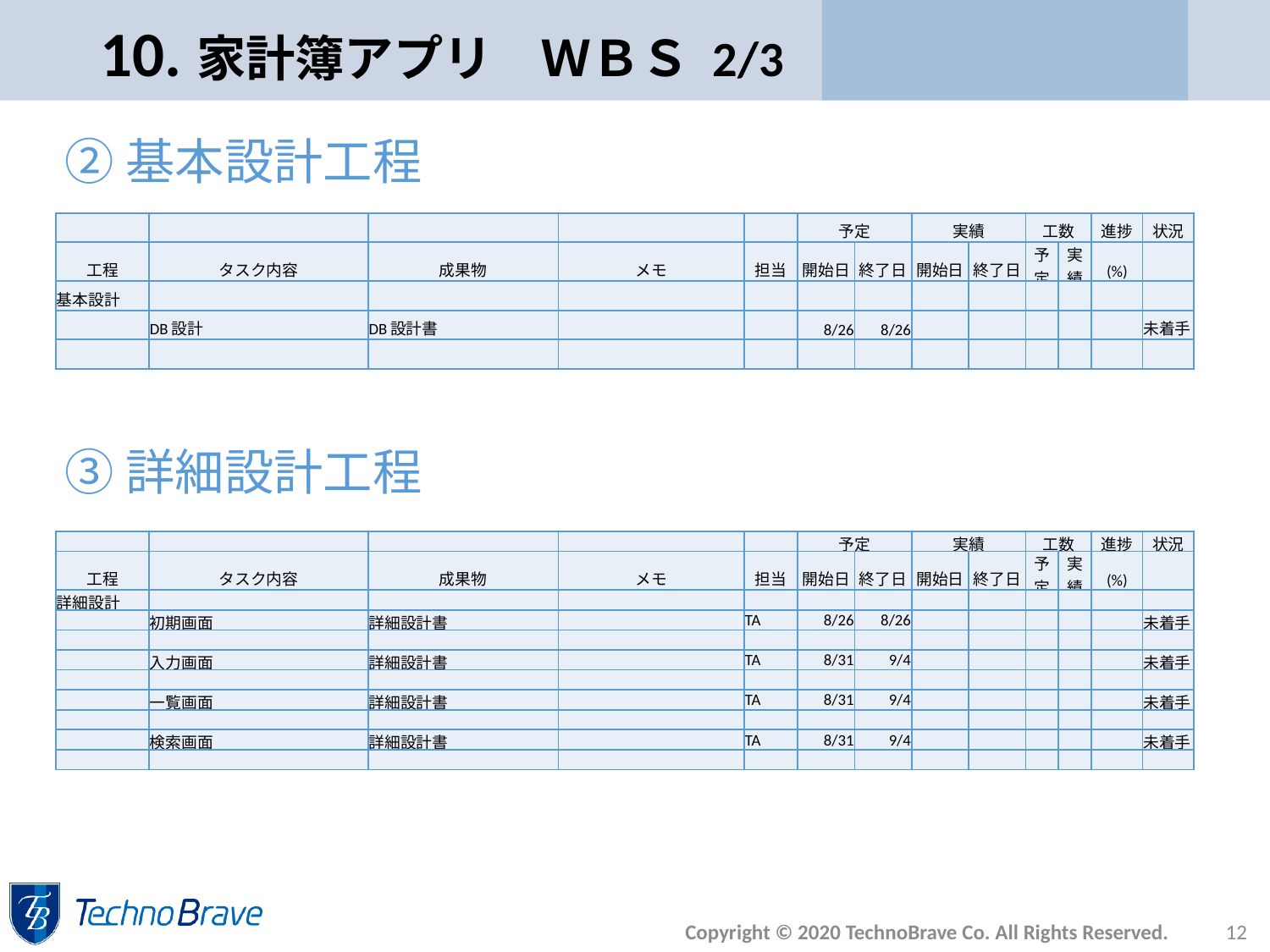

# 10.家計簿アプリ　ＷＢＳ 2/3
②基本設計工程
|  |  |  |  |  | 予定 |  | 実績 |  | 工数 |  | 進捗 | 状況 |
| --- | --- | --- | --- | --- | --- | --- | --- | --- | --- | --- | --- | --- |
| 工程 | タスク内容 | 成果物 | メモ | 担当 | 開始日 | 終了日 | 開始日 | 終了日 | 予定 | 実績 | (%) |  |
| 基本設計 |  |  |  |  |  |  |  |  |  |  |  |  |
|  | DB設計 | DB設計書 |  |  | 8/26 | 8/26 |  |  |  |  |  | 未着手 |
|  |  |  |  |  |  |  |  |  |  |  |  |  |
③詳細設計工程
|  |  |  |  |  | 予定 |  | 実績 |  | 工数 |  | 進捗 | 状況 |
| --- | --- | --- | --- | --- | --- | --- | --- | --- | --- | --- | --- | --- |
| 工程 | タスク内容 | 成果物 | メモ | 担当 | 開始日 | 終了日 | 開始日 | 終了日 | 予定 | 実績 | (%) |  |
| 詳細設計 |  |  |  |  |  |  |  |  |  |  |  |  |
|  | 初期画面 | 詳細設計書 |  | TA | 8/26 | 8/26 |  |  |  |  |  | 未着手 |
|  |  |  |  |  |  |  |  |  |  |  |  |  |
|  | 入力画面 | 詳細設計書 |  | TA | 8/31 | 9/4 |  |  |  |  |  | 未着手 |
|  |  |  |  |  |  |  |  |  |  |  |  |  |
|  | 一覧画面 | 詳細設計書 |  | TA | 8/31 | 9/4 |  |  |  |  |  | 未着手 |
|  |  |  |  |  |  |  |  |  |  |  |  |  |
|  | 検索画面 | 詳細設計書 |  | TA | 8/31 | 9/4 |  |  |  |  |  | 未着手 |
|  |  |  |  |  |  |  |  |  |  |  |  |  |
Copyright © 2020 TechnoBrave Co. All Rights Reserved.
12